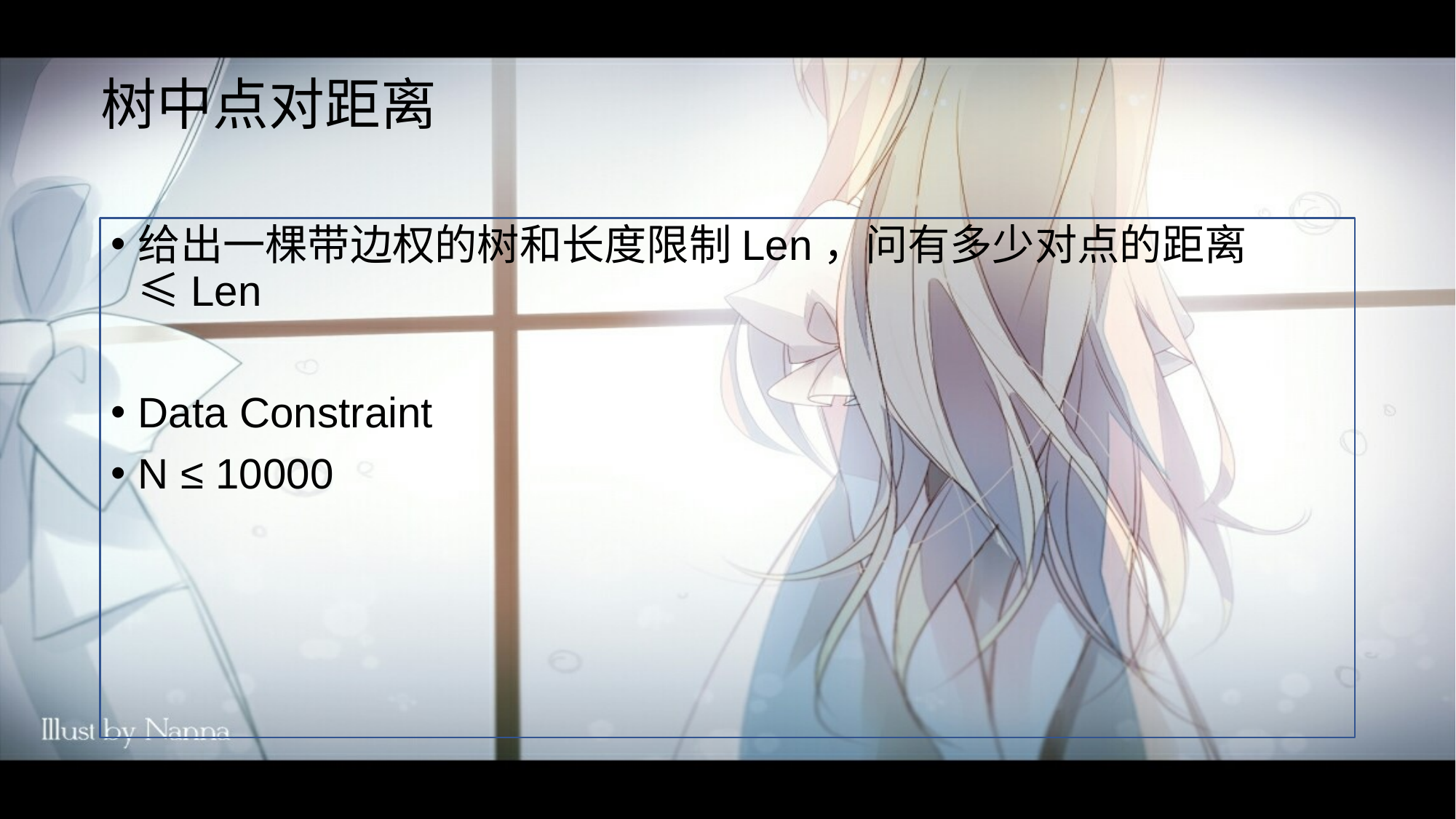

# 树中点对距离
给出一棵带边权的树和长度限制Len，问有多少对点的距离≤Len

Data Constraint
N ≤ 10000